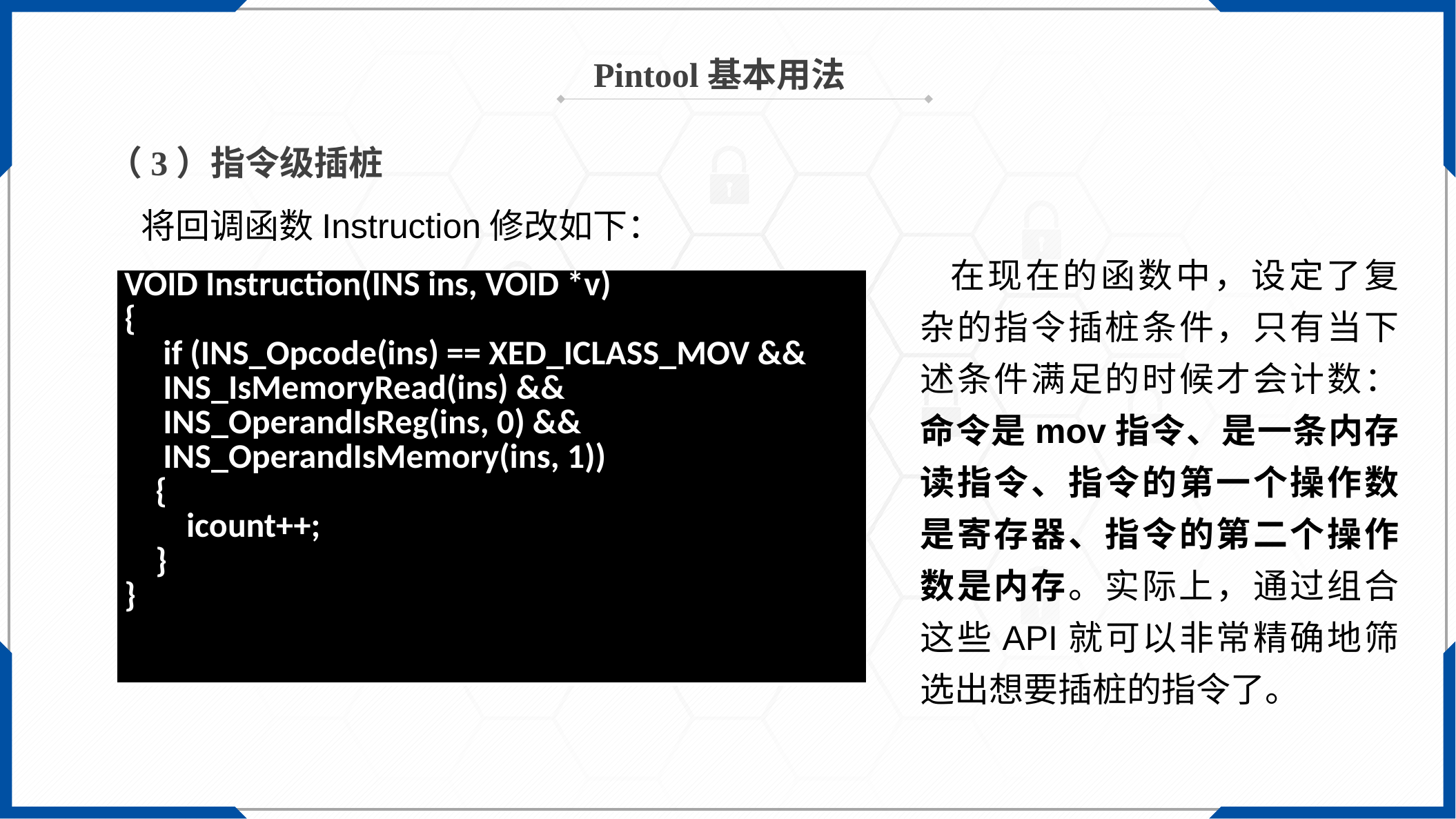

Pintool基本用法
（3）指令级插桩
将回调函数Instruction修改如下：
在现在的函数中，设定了复杂的指令插桩条件，只有当下述条件满足的时候才会计数：命令是mov指令、是一条内存读指令、指令的第一个操作数是寄存器、指令的第二个操作数是内存。实际上，通过组合这些API就可以非常精确地筛选出想要插桩的指令了。
| VOID Instruction(INS ins, VOID \*v) { if (INS\_Opcode(ins) == XED\_ICLASS\_MOV && INS\_IsMemoryRead(ins) && INS\_OperandIsReg(ins, 0) && INS\_OperandIsMemory(ins, 1)) { icount++; } } |
| --- |